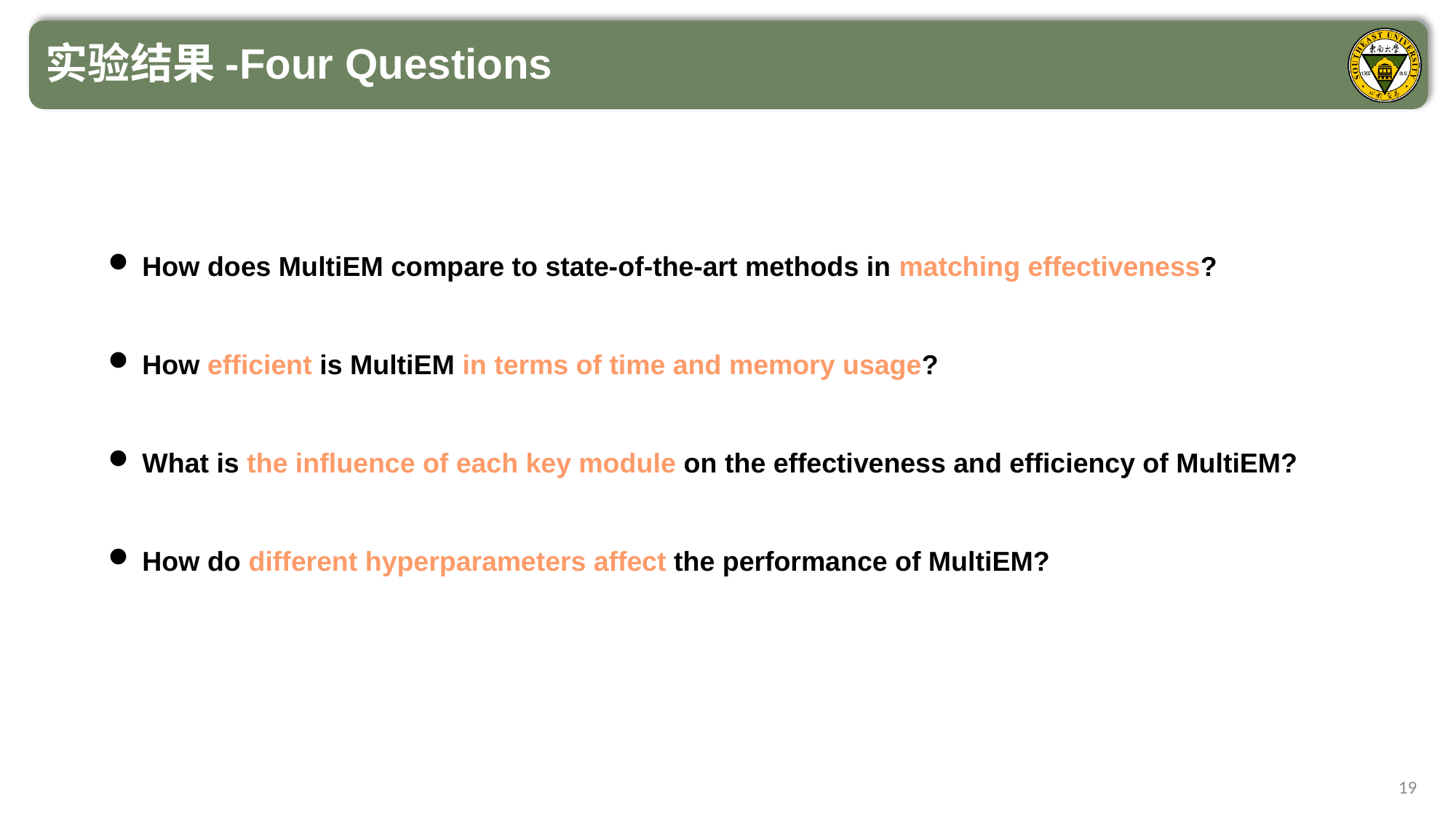

实验结果-Four Questions
How does MultiEM compare to state-of-the-art methods in matching effectiveness?

How efficient is MultiEM in terms of time and memory usage?

What is the influence of each key module on the effectiveness and efficiency of MultiEM?

How do different hyperparameters affect the performance of MultiEM?
19